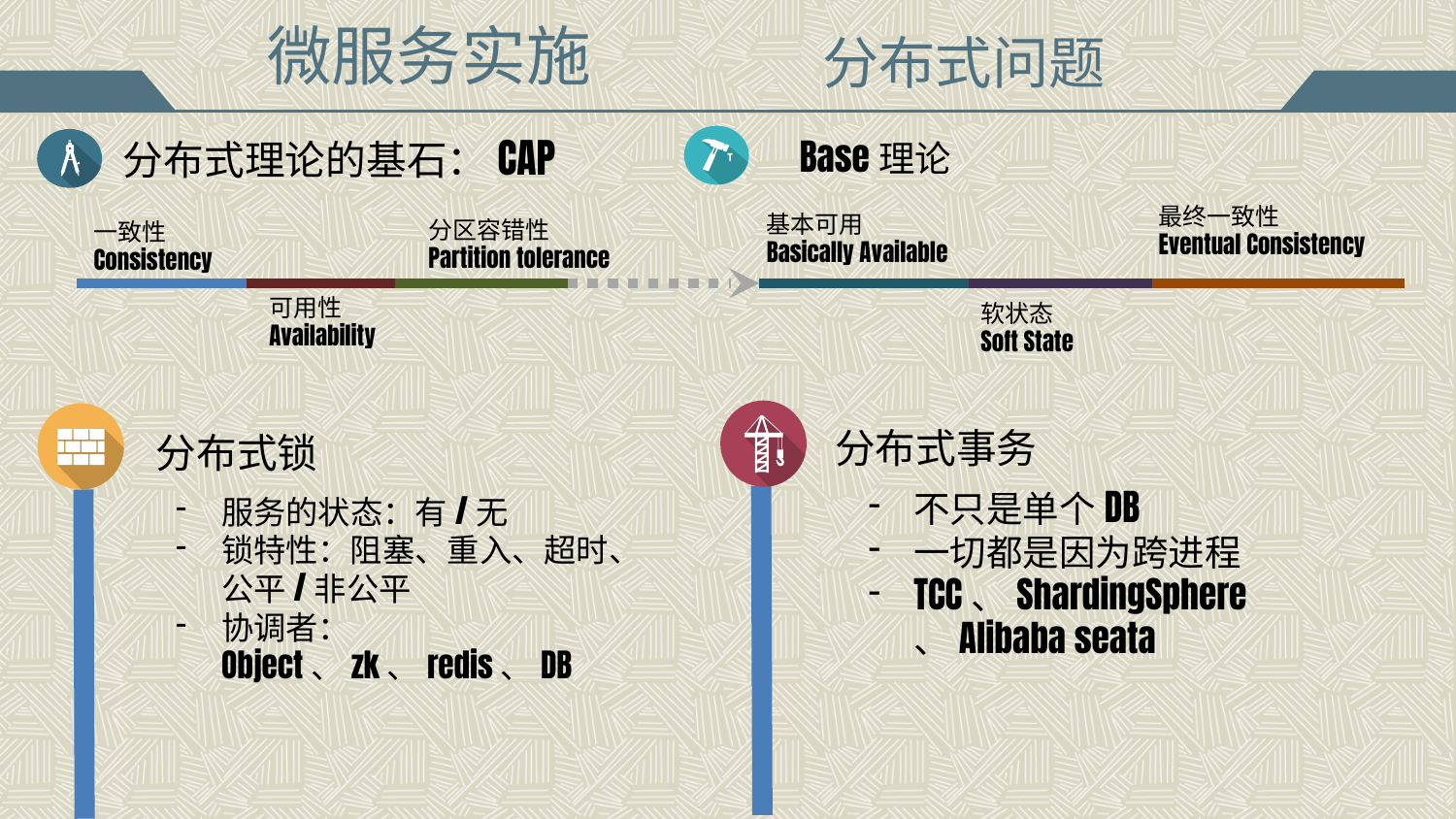

# 微服务实施
分布式问题

分布式理论的基石：CAP
Base理论

最终一致性
Eventual Consistency
基本可用
Basically Available
分区容错性
Partition tolerance
一致性
Consistency
可用性
Availability
软状态
Soft State

分布式事务
分布式锁
不只是单个DB
一切都是因为跨进程
TCC、ShardingSphere
、Alibaba seata
服务的状态：有/无
锁特性：阻塞、重入、超时、公平/非公平
协调者：Object、zk、redis、DB